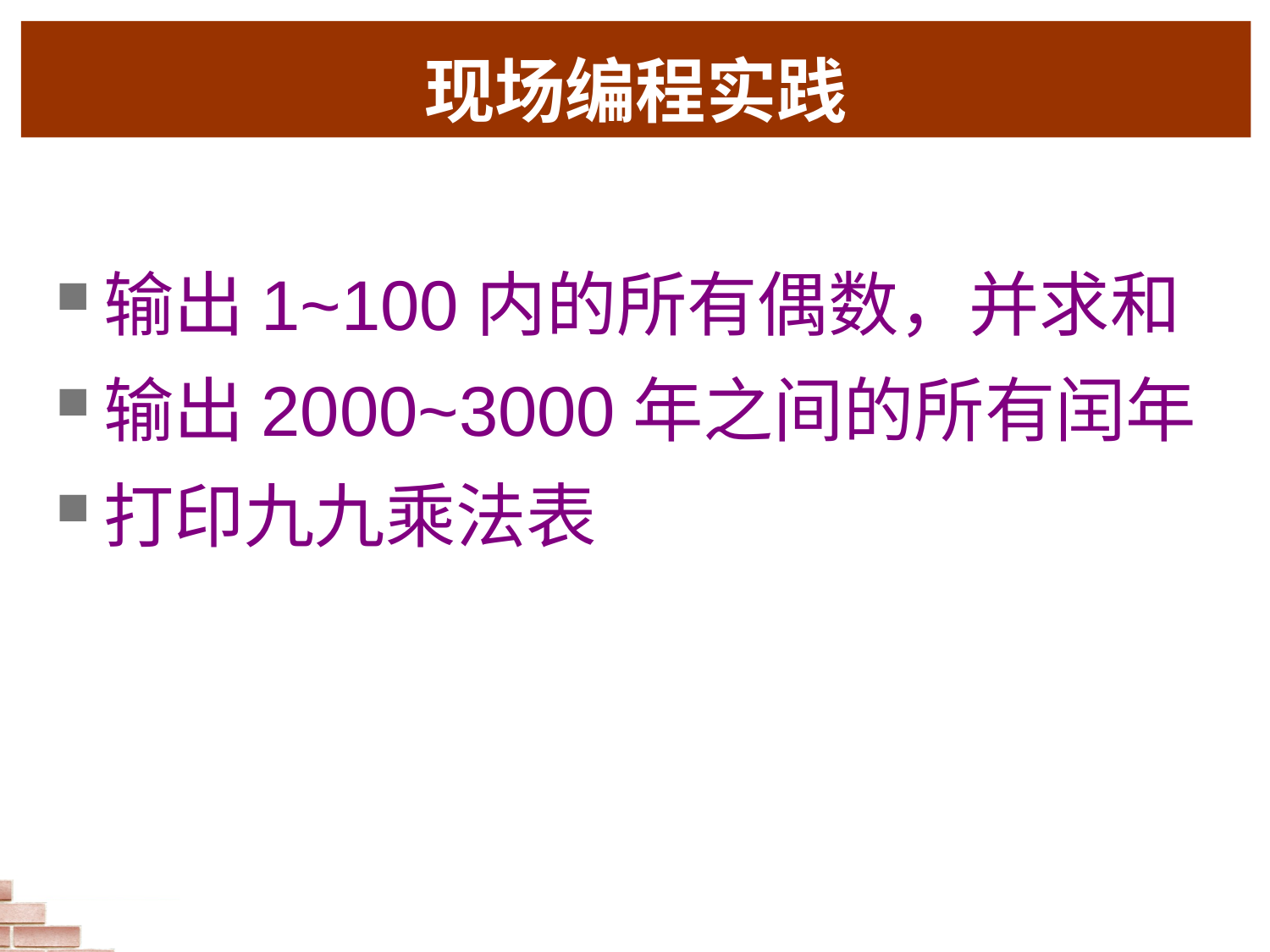

现场编程实践
输出1~100内的所有偶数，并求和
输出2000~3000年之间的所有闰年
打印九九乘法表